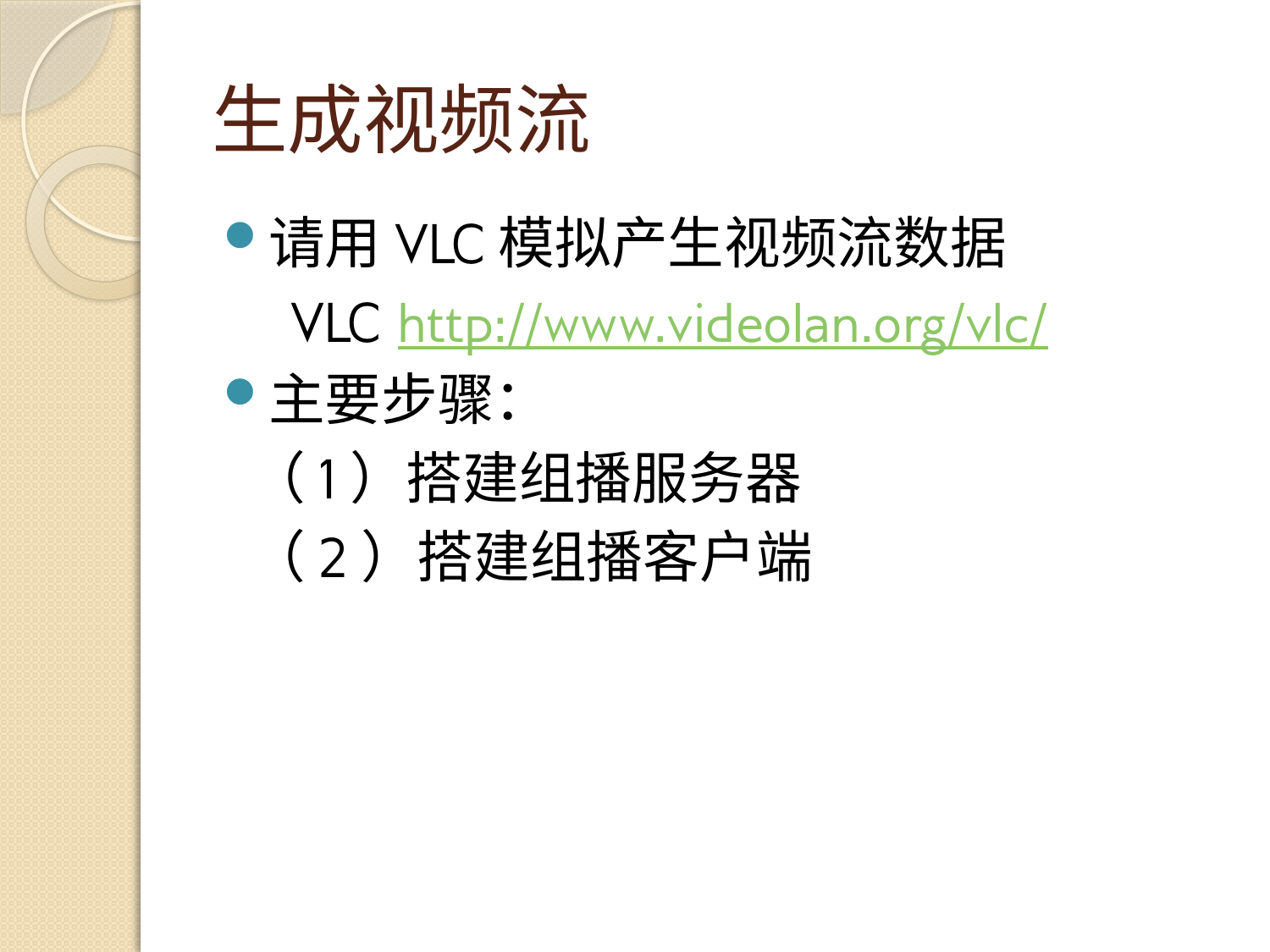

# 生成视频流
请用VLC模拟产生视频流数据
    VLC http://www.videolan.org/vlc/
主要步骤：
 （1）搭建组播服务器
 （2）搭建组播客户端